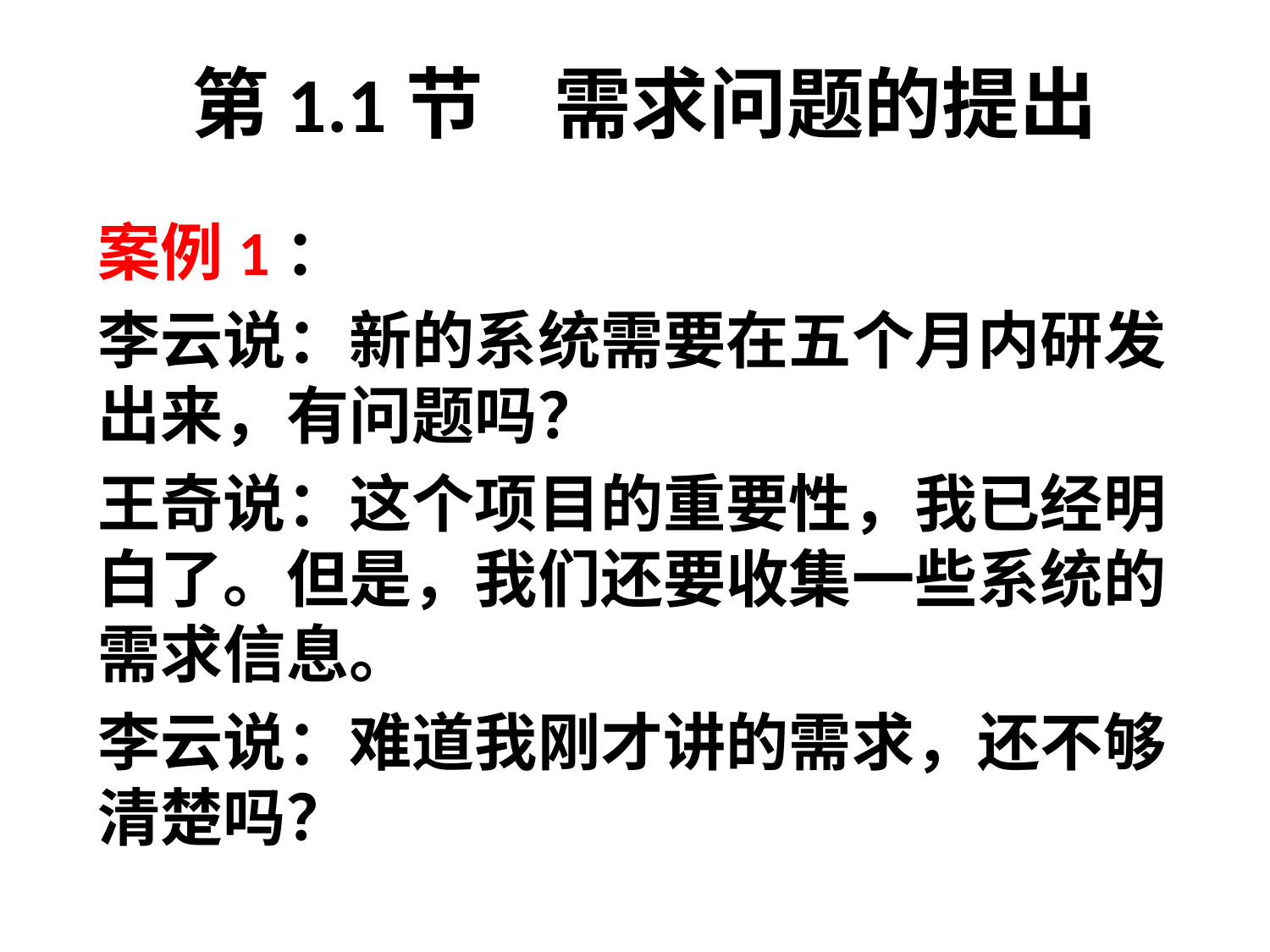

# 第1.1节    需求问题的提出
案例1：
李云说：新的系统需要在五个月内研发出来，有问题吗？
王奇说：这个项目的重要性，我已经明白了。但是，我们还要收集一些系统的需求信息。
李云说：难道我刚才讲的需求，还不够清楚吗？